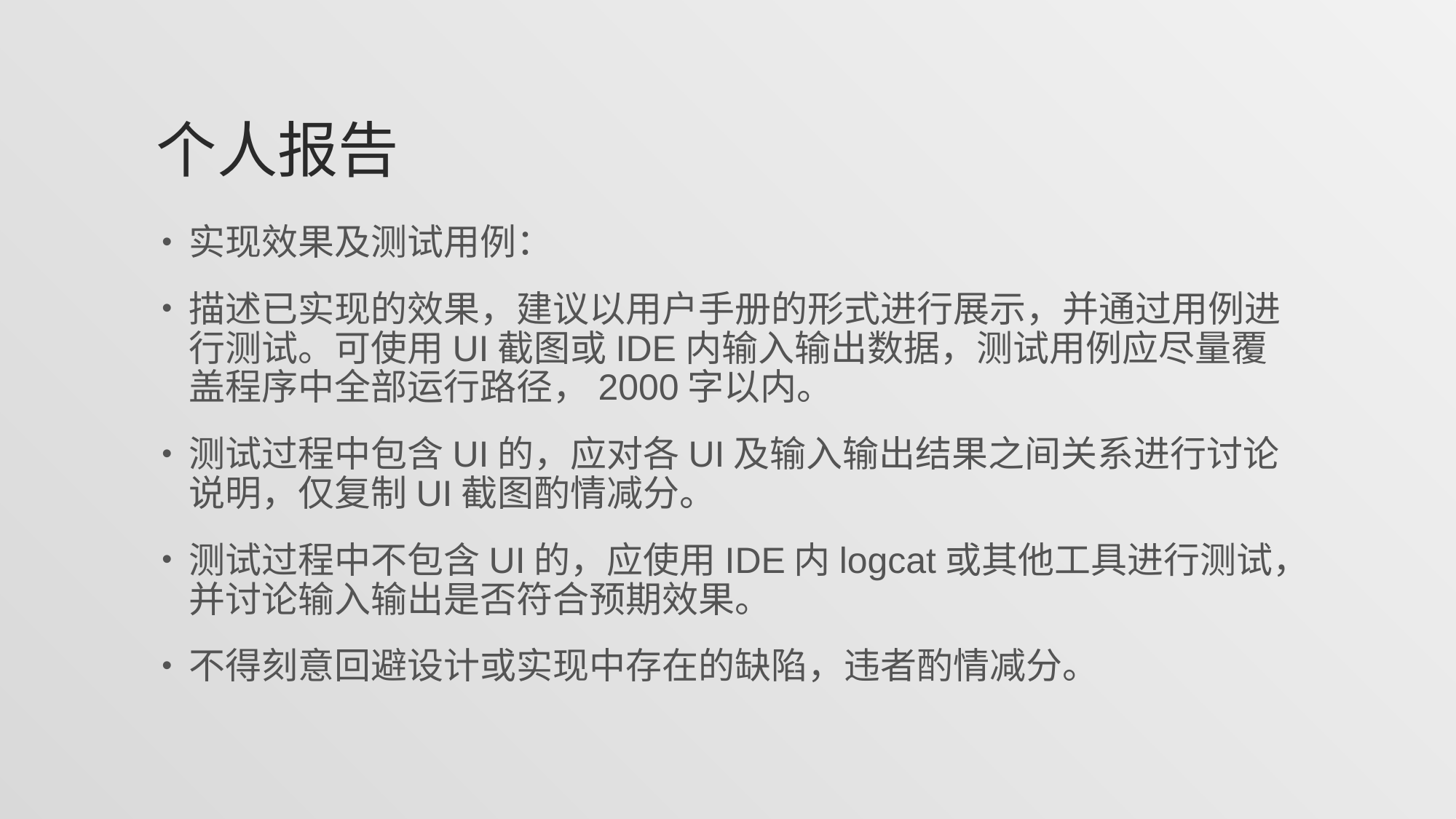

# 个人报告
实现效果及测试用例：
描述已实现的效果，建议以用户手册的形式进行展示，并通过用例进行测试。可使用UI截图或IDE内输入输出数据，测试用例应尽量覆盖程序中全部运行路径，2000字以内。
测试过程中包含UI的，应对各UI及输入输出结果之间关系进行讨论说明，仅复制UI截图酌情减分。
测试过程中不包含UI的，应使用IDE内logcat或其他工具进行测试，并讨论输入输出是否符合预期效果。
不得刻意回避设计或实现中存在的缺陷，违者酌情减分。